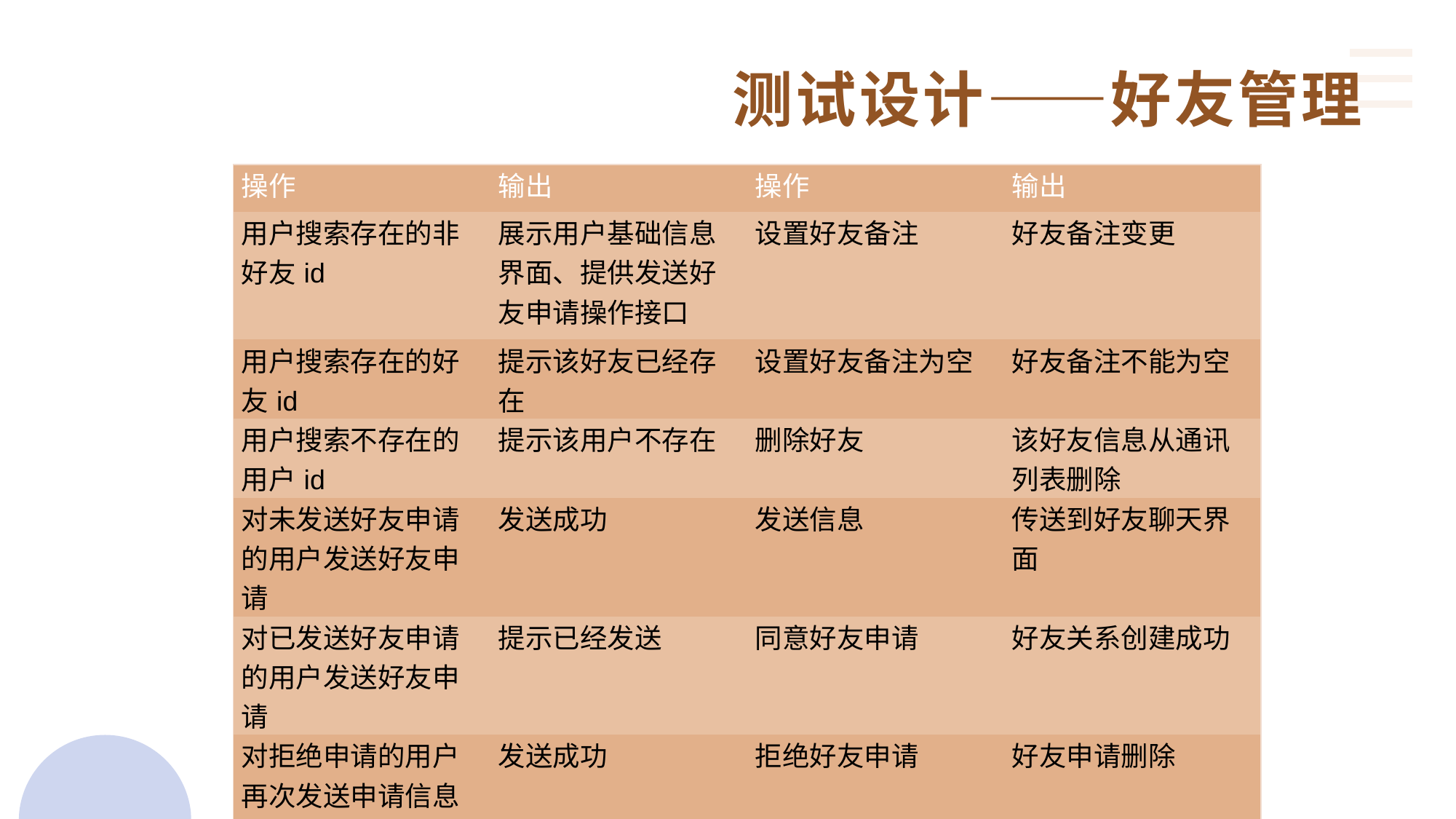

测试设计——好友管理
| 操作 | 输出 | 操作 | 输出 |
| --- | --- | --- | --- |
| 用户搜索存在的非好友id | 展示用户基础信息界面、提供发送好友申请操作接口 | 设置好友备注 | 好友备注变更 |
| 用户搜索存在的好友id | 提示该好友已经存在 | 设置好友备注为空 | 好友备注不能为空 |
| 用户搜索不存在的用户id | 提示该用户不存在 | 删除好友 | 该好友信息从通讯列表删除 |
| 对未发送好友申请的用户发送好友申请 | 发送成功 | 发送信息 | 传送到好友聊天界面 |
| 对已发送好友申请的用户发送好友申请 | 提示已经发送 | 同意好友申请 | 好友关系创建成功 |
| 对拒绝申请的用户再次发送申请信息 | 发送成功 | 拒绝好友申请 | 好友申请删除 |